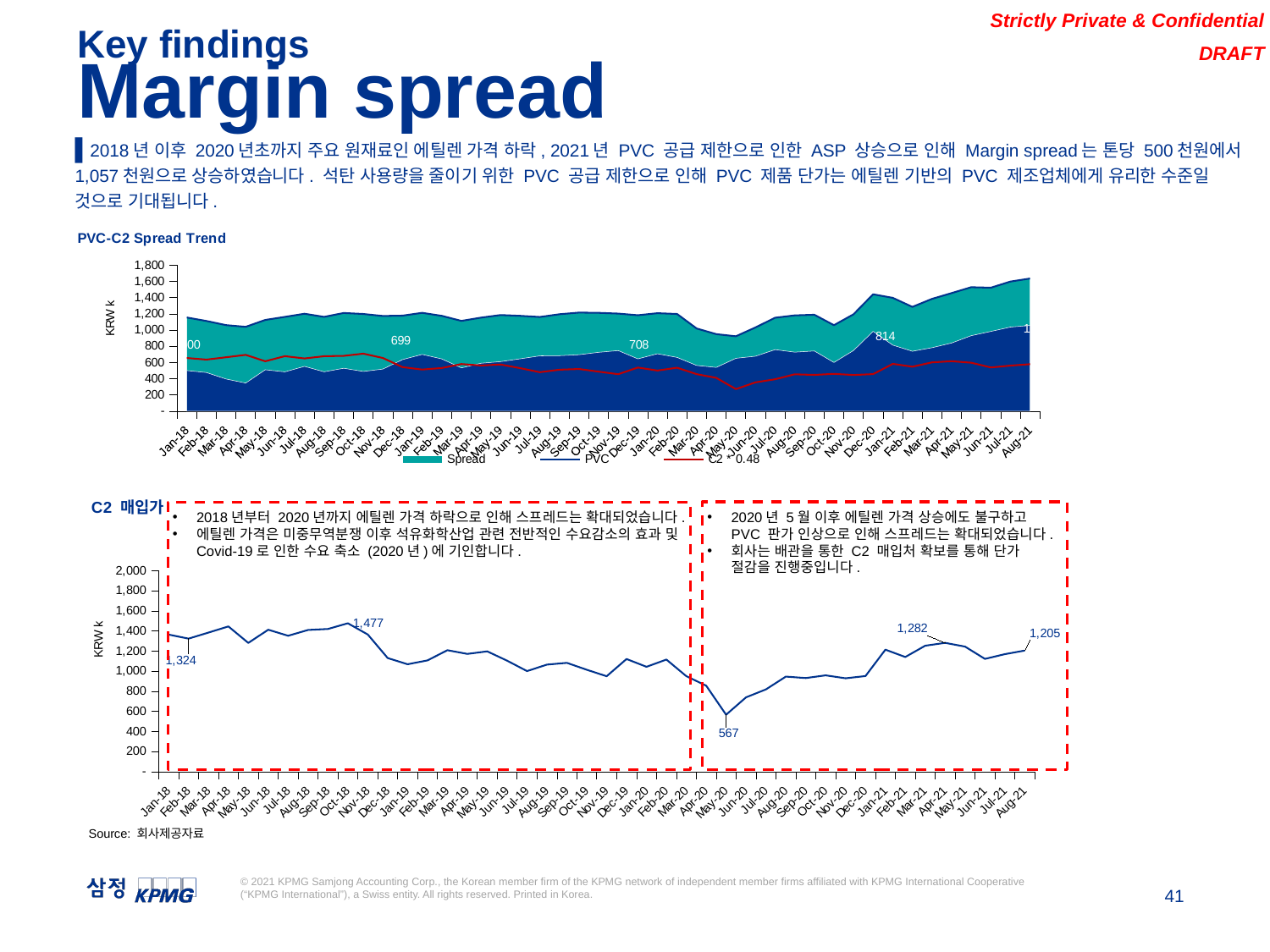

Key findings
Margin spread
▌2018년 이후 2020년초까지 주요 원재료인 에틸렌 가격 하락, 2021년 PVC 공급 제한으로 인한 ASP 상승으로 인해 Margin spread는 톤당 500천원에서 1,057천원으로 상승하였습니다. 석탄 사용량을 줄이기 위한 PVC 공급 제한으로 인해 PVC 제품 단가는 에틸렌 기반의 PVC 제조업체에게 유리한 수준일 것으로 기대됩니다.

### Chart: PVC-C2 Spread Trend

| Category | Spread | Spread | C2 * 0.48 | Spread | PVC | C2 * 0.48 |
|---|---|---|---|---|---|---|
| 43101 | 500323.0373334431 | 1155152.5530006604 | 654829.5156672172 | 500323.0373334431 | 1155152.5530006604 | 654829.5156672172 |
| 43132 | 476324.77517315914 | 1111958.8525797627 | 635634.0774066036 | 476324.77517315914 | 1111958.8525797627 | 635634.0774066036 |
| 43160 | 396498.51708470425 | 1061167.3435389672 | 664668.826454263 | 396498.51708470425 | 1061167.3435389672 | 664668.826454263 |
| 43191 | 346274.48818320525 | 1040237.1835316138 | 693962.6953484085 | 346274.48818320525 | 1040237.1835316138 | 693962.6953484085 |
| 43221 | 510072.96212212165 | 1125204.5707171701 | 615131.6085950484 | 510072.96212212165 | 1125204.5707171701 | 615131.6085950484 |
| 43252 | 484285.834593388 | 1162459.278005345 | 678173.443411957 | 484285.834593388 | 1162459.278005345 | 678173.443411957 |
| 43282 | 551952.7911158918 | 1201307.95979833 | 649355.1686824383 | 551952.7911158918 | 1201307.95979833 | 649355.1686824383 |
| 43313 | 485384.38794860255 | 1162433.425113858 | 677049.0371652554 | 485384.38794860255 | 1162433.425113858 | 677049.0371652554 |
| 43344 | 529147.9942970125 | 1210961.5403826162 | 681813.5460856038 | 529147.9942970125 | 1210961.5403826162 | 681813.5460856038 |
| 43374 | 489702.9829258348 | 1198676.8640603968 | 708973.8811345621 | 489702.9829258348 | 1198676.8640603968 | 708973.8811345621 |
| 43405 | 518844.11703801464 | 1174118.1071004518 | 655273.9900624371 | 518844.11703801464 | 1174118.1071004518 | 655273.9900624371 |
| 43435 | 635432.8255293963 | 1178342.8893393974 | 542910.0638100012 | 635432.8255293963 | 1178342.8893393974 | 542910.0638100012 |
| 43466 | 699251.6347225237 | 1212342.5462283173 | 513090.91150579357 | 699251.6347225237 | 1212342.5462283173 | 513090.91150579357 |
| 43497 | 643960.649210331 | 1175644.4841092401 | 531683.8348989092 | 643960.649210331 | 1175644.4841092401 | 531683.8348989092 |
| 43525 | 533064.5898915124 | 1113384.2025915373 | 580319.6127000249 | 533064.5898915124 | 1113384.2025915373 | 580319.6127000249 |
| 43556 | 590525.8054666291 | 1153231.663111202 | 562705.857644573 | 590525.8054666291 | 1153231.663111202 | 562705.857644573 |
| 43586 | 610646.2107425862 | 1185523.3941569729 | 574877.1834143868 | 610646.2107425862 | 1185523.3941569729 | 574877.1834143868 |
| 43617 | 645571.533373251 | 1175743.3167356246 | 530171.7833623735 | 645571.533373251 | 1175743.3167356246 | 530171.7833623735 |
| 43647 | 681421.4511979149 | 1161760.562119211 | 480339.1109212962 | 681421.4511979149 | 1161760.562119211 | 480339.1109212962 |
| 43678 | 683848.4867206526 | 1195134.3725793406 | 511285.885858688 | 683848.4867206526 | 1195134.3725793406 | 511285.885858688 |
| 43709 | 695797.4814909595 | 1215634.1618481297 | 519836.6803571703 | 695797.4814909595 | 1215634.1618481297 | 519836.6803571703 |
| 43739 | 725643.7404897093 | 1212386.745237611 | 486743.00474790175 | 725643.7404897093 | 1212386.745237611 | 486743.00474790175 |
| 43770 | 747735.6930164399 | 1203412.5238592038 | 455676.83084276377 | 747735.6930164399 | 1203412.5238592038 | 455676.83084276377 |
| 43800 | 644756.8218884533 | 1183020.3098760385 | 538263.4879875852 | 644756.8218884533 | 1183020.3098760385 | 538263.4879875852 |
| 43831 | 707540.3591030567 | 1208348.7036739844 | 500808.3445709277 | 707540.3591030567 | 1208348.7036739844 | 500808.3445709277 |
| 43862 | 662738.9995801983 | 1198430.3387384298 | 535691.3391582315 | 662738.9995801983 | 1198430.3387384298 | 535691.3391582315 |
| 43891 | 563437.1082760567 | 1019726.9977679871 | 456289.8894919304 | 563437.1082760567 | 1019726.9977679871 | 456289.8894919304 |
| 43922 | 539346.5543233475 | 949995.3075886724 | 410648.75326532486 | 539346.5543233475 | 949995.3075886724 | 410648.75326532486 |
| 43952 | 651515.3877807735 | 923616.1265119864 | 272100.738731213 | 651515.3877807735 | 923616.1265119864 | 272100.738731213 |
| 43983 | 677522.4321980143 | 1032567.4469166454 | 355045.014718631 | 677522.4321980143 | 1032567.4469166454 | 355045.014718631 |
| 44013 | 759328.9651590581 | 1152445.3162616128 | 393116.35110255465 | 759328.9651590581 | 1152445.3162616128 | 393116.35110255465 |
| 44044 | 727248.4990473317 | 1181274.6701254025 | 454026.17107807077 | 727248.4990473317 | 1181274.6701254025 | 454026.17107807077 |
| 44075 | 742104.8421683701 | 1189241.612421387 | 447136.7702530171 | 742104.8421683701 | 1189241.612421387 | 447136.7702530171 |
| 44105 | 600597.1660130547 | 1060663.7809930432 | 460066.61497998866 | 600597.1660130547 | 1060663.7809930432 | 460066.61497998866 |
| 44136 | 748960.6591127572 | 1194892.2319289504 | 445931.5728161931 | 748960.6591127572 | 1194892.2319289504 | 445931.5728161931 |
| 44166 | 984551.0807978163 | 1441183.717337058 | 456632.6365392416 | 984551.0807978163 | 1441183.717337058 | 456632.6365392416 |
| 44197 | 814461.9053064107 | 1397363.538716055 | 582901.6334096442 | 814461.9053064107 | 1397363.538716055 | 582901.6334096442 |
| 44228 | 737994.1048432613 | 1285827.4333585892 | 547833.3285153279 | 737994.1048432613 | 1285827.4333585892 | 547833.3285153279 |
| 44256 | 782607.339424461 | 1384424.6972887525 | 601817.3578642915 | 782607.339424461 | 1384424.6972887525 | 601817.3578642915 |
| 44287 | 840455.4584243833 | 1455999.4624089547 | 615544.0039845714 | 840455.4584243833 | 1455999.4624089547 | 615544.0039845714 |
| 44317 | 930935.4504073196 | 1528379.2644486497 | 597443.8140413301 | 930935.4504073196 | 1528379.2644486497 | 597443.8140413301 |
| 44348 | 983657.3217740278 | 1522575.0570800118 | 538917.735305984 | 983657.3217740278 | 1522575.0570800118 | 538917.735305984 |
| 44378 | 1036805.2463335332 | 1598220.150299431 | 561414.903965898 | 1036805.2463335332 | 1598220.150299431 | 561414.903965898 |
| 44409 | 1057227.5425534598 | 1635811.9879667733 | 578584.4454133135 | 1057227.5425534598 | 1635811.9879667733 | 578584.4454133135 |

### Chart: C2 매입가

| Category | C2 매입가 |
|---|---|
| 43101 | 1364228.157640036 |
| 43132 | 1324237.6612637574 |
| 43160 | 1384726.7217797146 |
| 43191 | 1445755.6153091846 |
| 43221 | 1281524.1845730175 |
| 43252 | 1412861.3404415771 |
| 43282 | 1352823.268088413 |
| 43313 | 1410518.8274276154 |
| 43344 | 1420444.8876783412 |
| 43374 | 1477028.9190303378 |
| 43405 | 1365154.1459634108 |
| 43435 | 1131062.6329375026 |
| 43466 | 1068939.3989704032 |
| 43497 | 1107674.6560393942 |
| 43525 | 1208999.1931250517 |
| 43556 | 1172303.8700928604 |
| 43586 | 1197660.7987799726 |
| 43617 | 1104524.5486716116 |
| 43647 | 1000706.4810860337 |
| 43678 | 1065178.9288722666 |
| 43709 | 1082993.084077438 |
| 43739 | 1014047.9265581287 |
| 43770 | 949326.7309224245 |
| 43800 | 1121382.2666408024 |
| 43831 | 1043350.7178560992 |
| 43862 | 1116023.6232463156 |
| 43891 | 950603.9364415216 |
| 43922 | 855518.2359694268 |
| 43952 | 566876.5390233605 |
| 43983 | 739677.1139971479 |
| 44013 | 818992.3981303221 |
| 44044 | 945887.8564126474 |
| 44075 | 931534.9380271189 |
| 44105 | 958472.1145416431 |
| 44136 | 929024.1100337356 |
| 44166 | 951317.9927900867 |
| 44197 | 1214378.402936759 |
| 44228 | 1141319.4344069331 |
| 44256 | 1253786.162217274 |
| 44287 | 1282383.3416345238 |
| 44317 | 1244674.6125861045 |
| 44348 | 1122745.2818874668 |
| 44378 | 1169614.3832622876 |
| 44409 | 1205384.2612777364 |
2020년 5월 이후 에틸렌 가격 상승에도 불구하고 PVC 판가 인상으로 인해 스프레드는 확대되었습니다.
회사는 배관을 통한 C2 매입처 확보를 통해 단가 절감을 진행중입니다.

2018년부터 2020년까지 에틸렌 가격 하락으로 인해 스프레드는 확대되었습니다.
에틸렌 가격은 미중무역분쟁 이후 석유화학산업 관련 전반적인 수요감소의 효과 및 Covid-19로 인한 수요 축소 (2020년)에 기인합니다.
Source: 회사제공자료